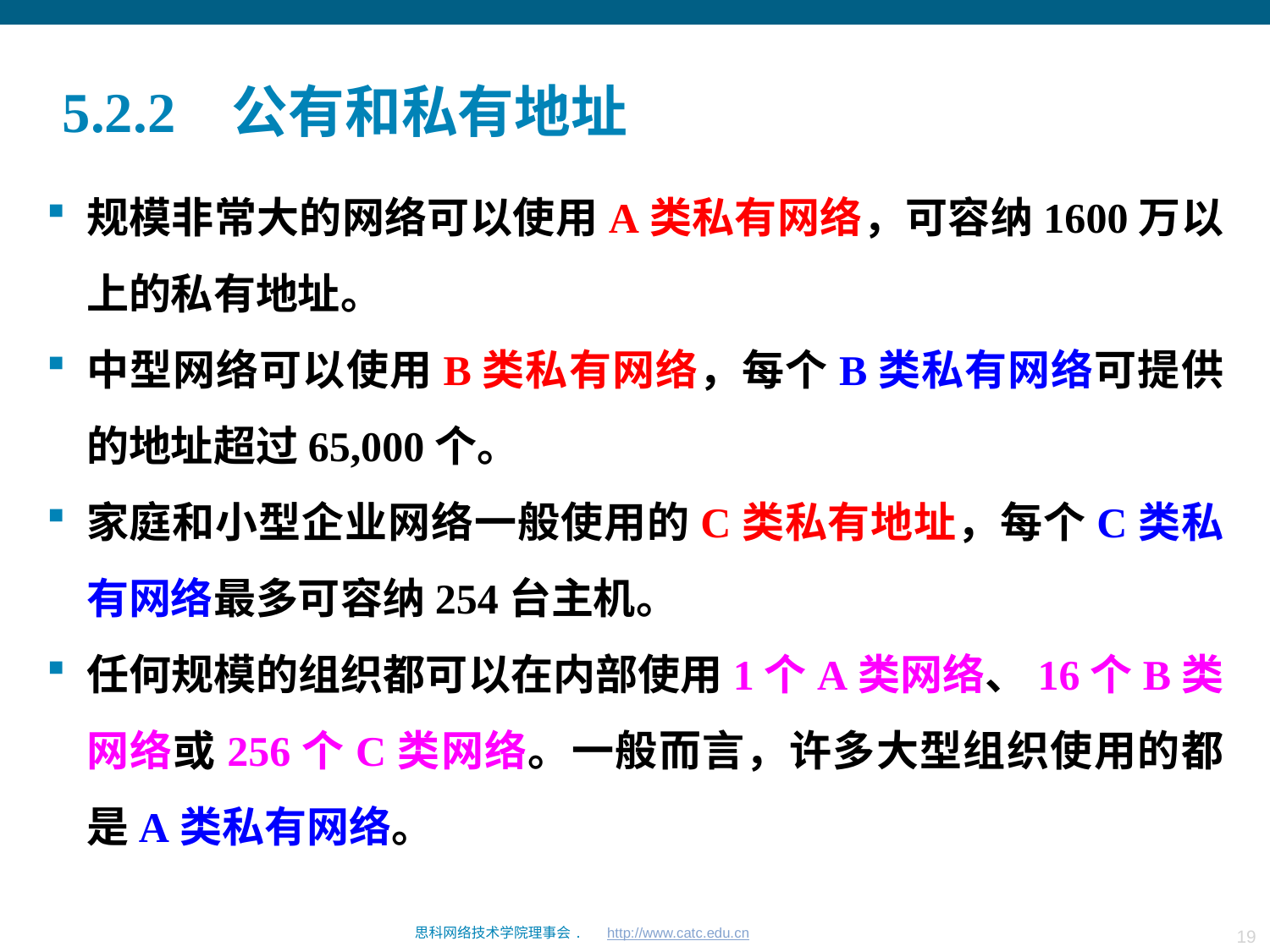

5.2.2   公有和私有地址
规模非常大的网络可以使用A类私有网络，可容纳1600万以上的私有地址。
中型网络可以使用B类私有网络，每个B类私有网络可提供的地址超过65,000个。
家庭和小型企业网络一般使用的C类私有地址，每个C类私有网络最多可容纳254台主机。
任何规模的组织都可以在内部使用1个A类网络、16个B类网络或256个C类网络。一般而言，许多大型组织使用的都是A类私有网络。